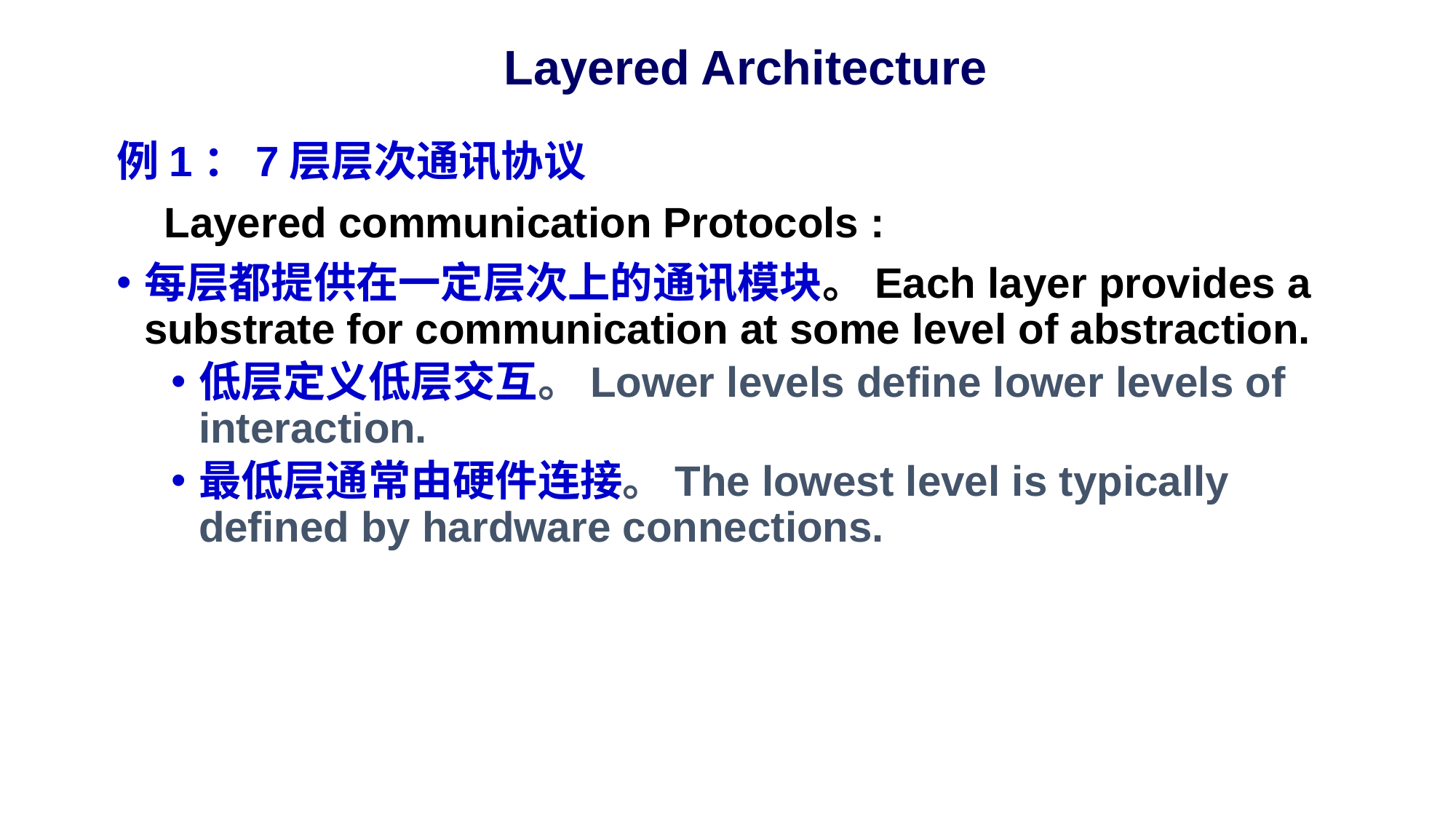

Layered Architecture
例1：7层层次通讯协议
    Layered communication Protocols :
每层都提供在一定层次上的通讯模块。Each layer provides a substrate for communication at some level of abstraction.
低层定义低层交互。Lower levels define lower levels of interaction.
最低层通常由硬件连接。The lowest level is typically defined by hardware connections.